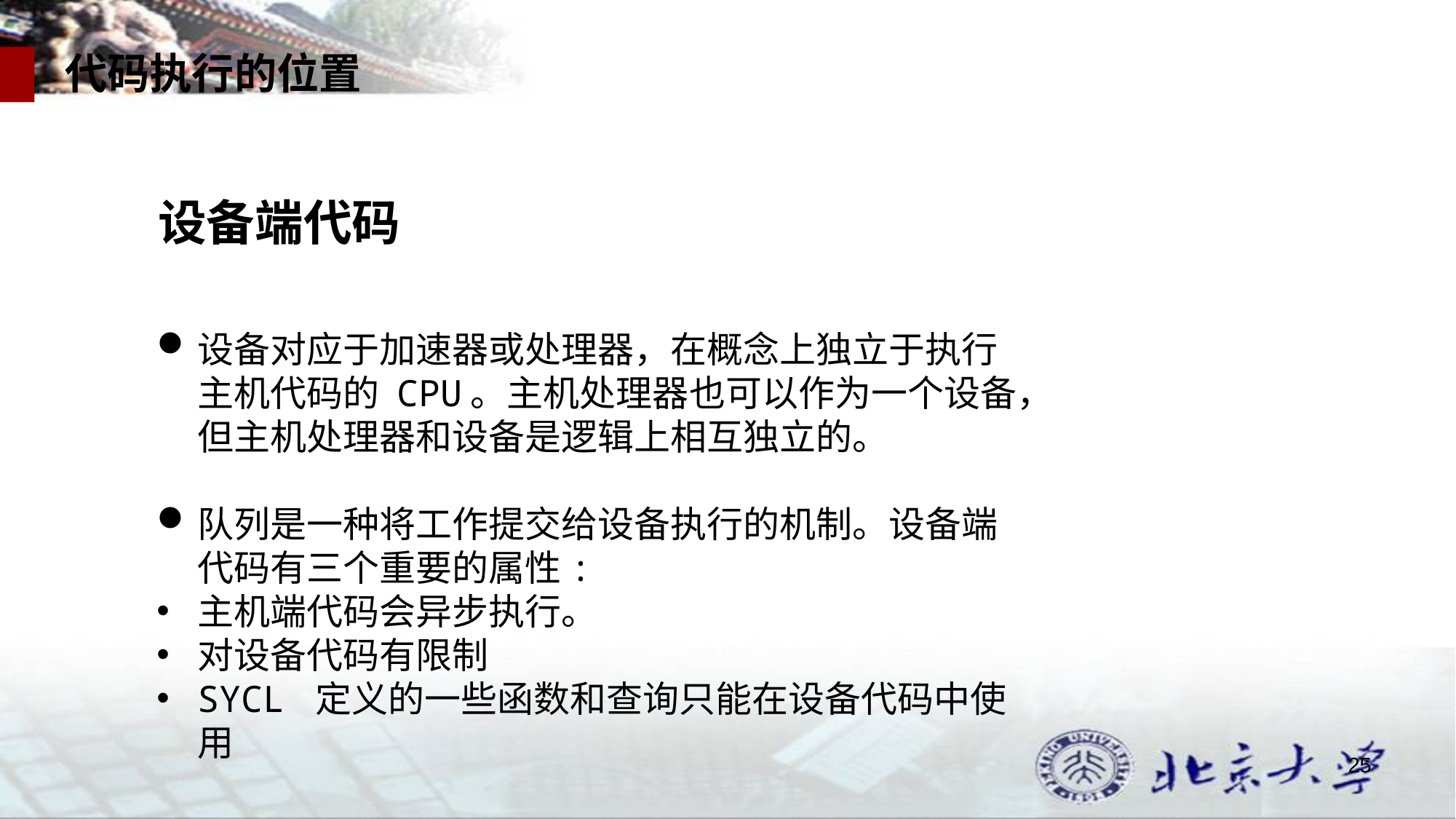

代码执行的位置

设备端代码
设备对应于加速器或处理器，在概念上独立于执行主机代码的 CPU。主机处理器也可以作为一个设备，但主机处理器和设备是逻辑上相互独立的。

队列是一种将工作提交给设备执行的机制。设备端代码有三个重要的属性:
主机端代码会异步执行。
对设备代码有限制
SYCL 定义的一些函数和查询只能在设备代码中使用
25